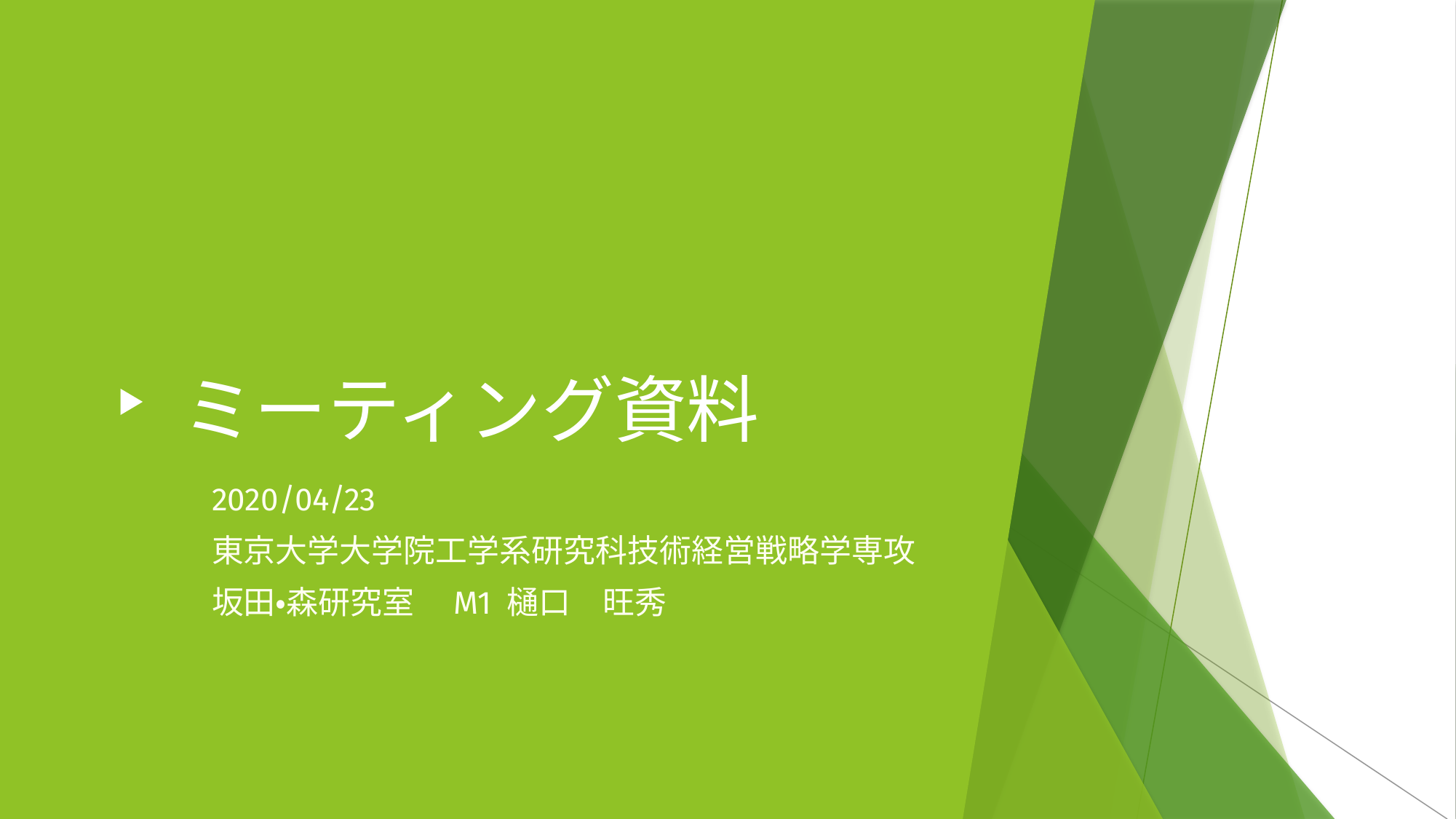

# ミーティング資料

2020/04/23
東京大学大学院工学系研究科技術経営戦略学専攻
坂田・森研究室　M1 樋口　旺秀